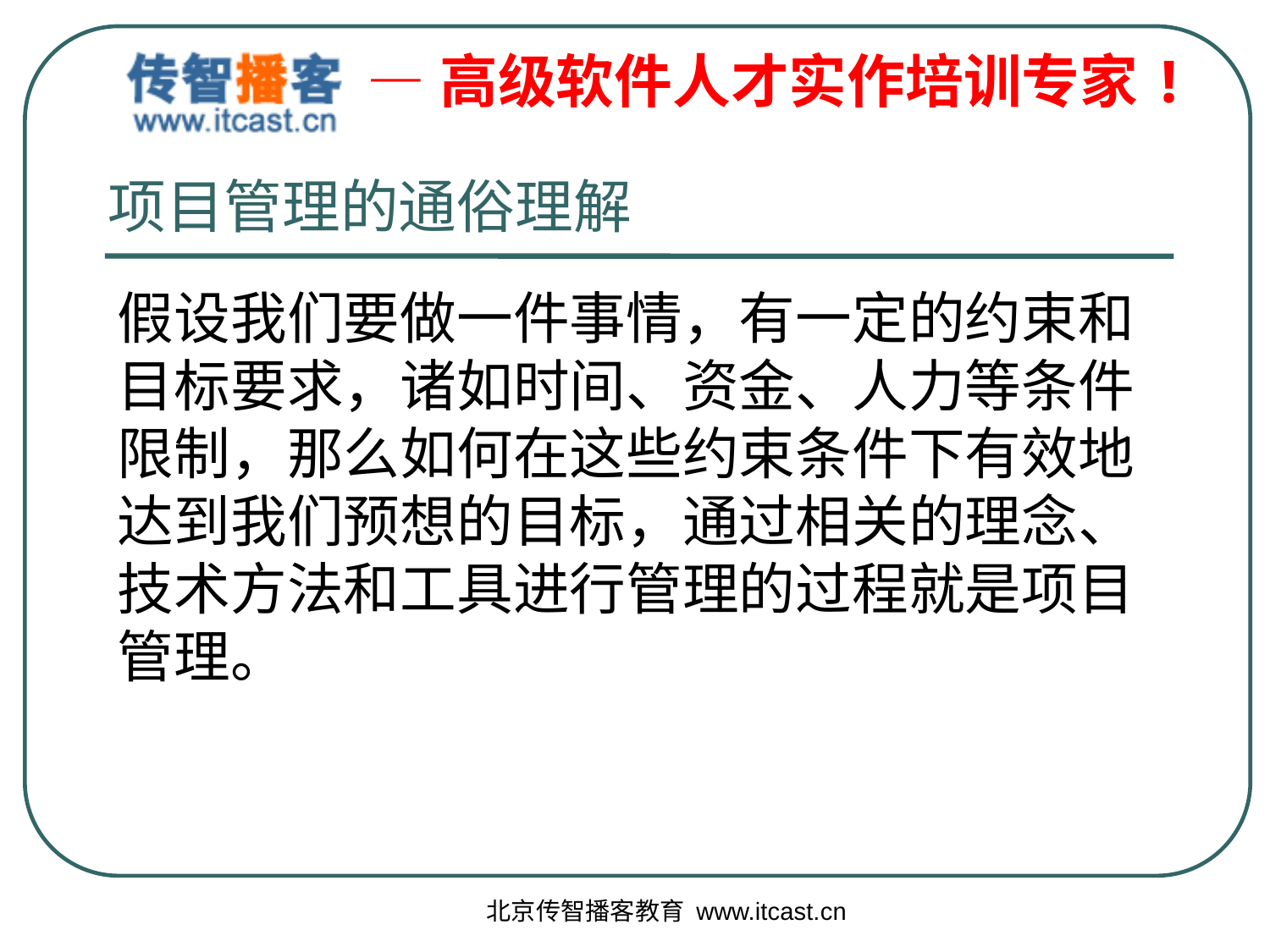

# 项目管理的通俗理解
假设我们要做一件事情，有一定的约束和目标要求，诸如时间、资金、人力等条件限制，那么如何在这些约束条件下有效地达到我们预想的目标，通过相关的理念、技术方法和工具进行管理的过程就是项目管理。

北京传智播客教育 www.itcast.cn